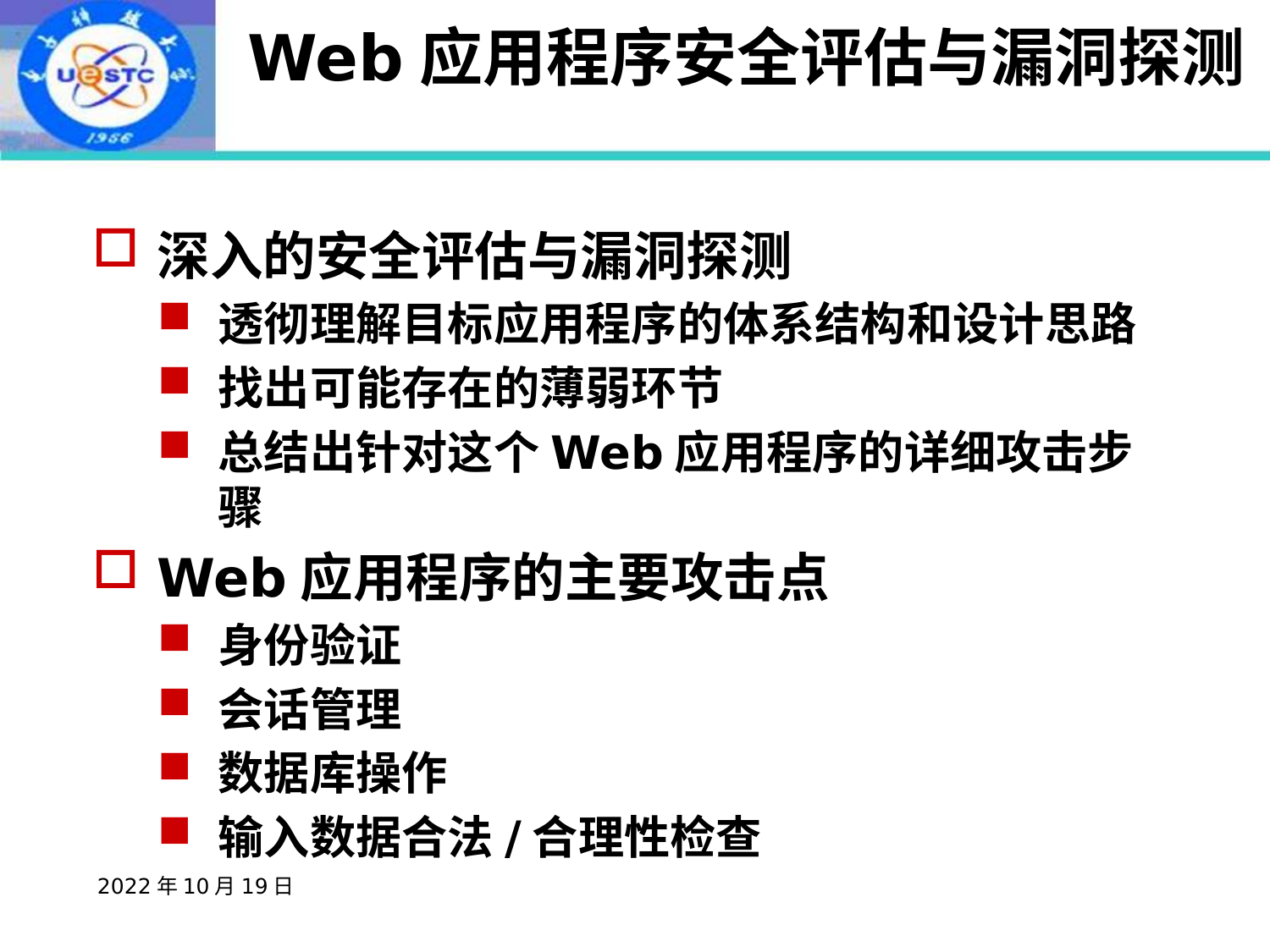

# Web应用程序安全评估与漏洞探测
深入的安全评估与漏洞探测
透彻理解目标应用程序的体系结构和设计思路
找出可能存在的薄弱环节
总结出针对这个Web应用程序的详细攻击步骤
Web应用程序的主要攻击点
身份验证
会话管理
数据库操作
输入数据合法/合理性检查
2022年10月19日
38